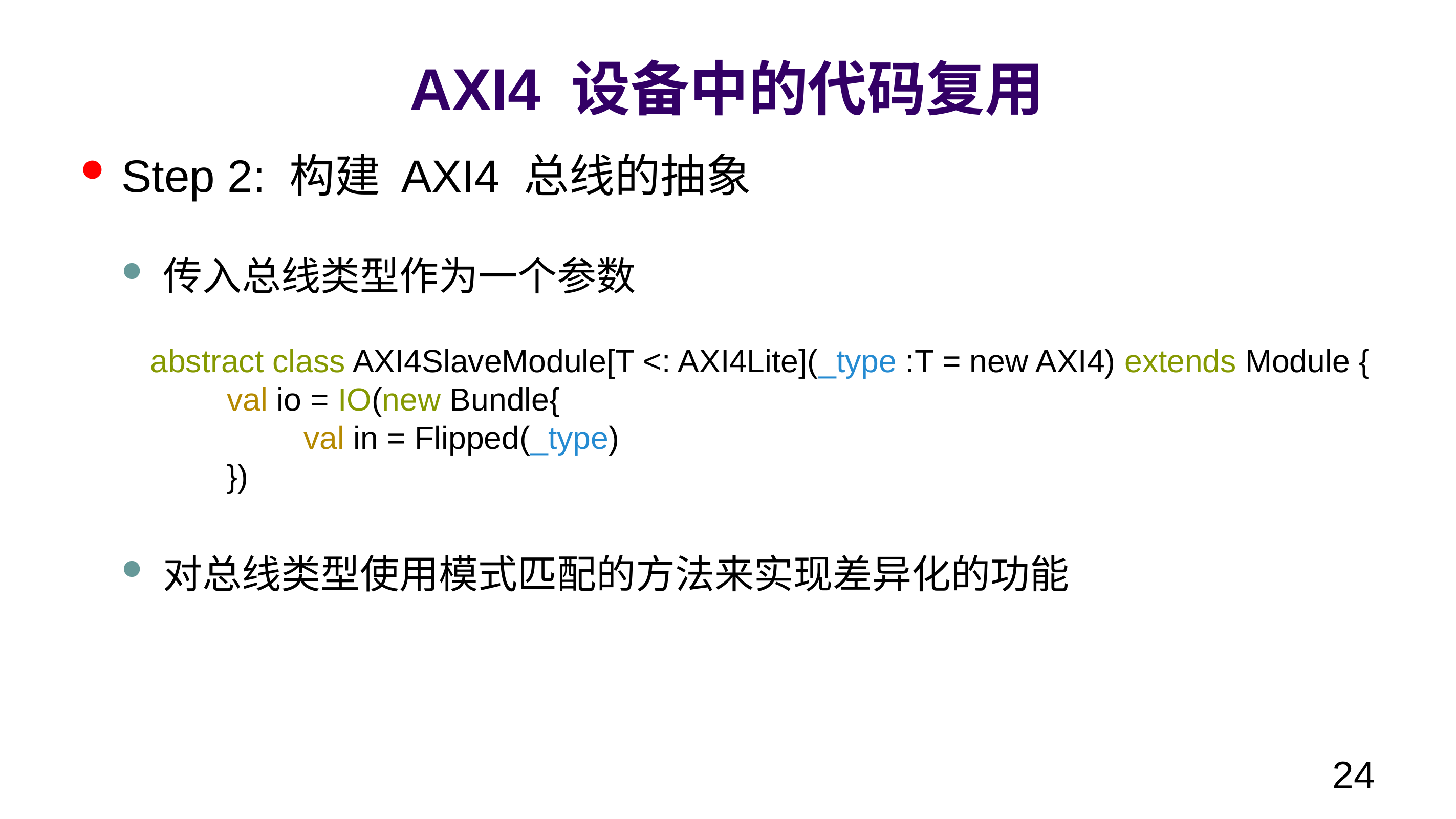

# AXI4 设备中的代码复用
Step 2: 构建 AXI4 总线的抽象

传入总线类型作为一个参数

对总线类型使用模式匹配的方法来实现差异化的功能

abstract class AXI4SlaveModule[T <: AXI4Lite](_type :T = new AXI4) extends Module {
	val io = IO(new Bundle{
		val in = Flipped(_type)
	})

24